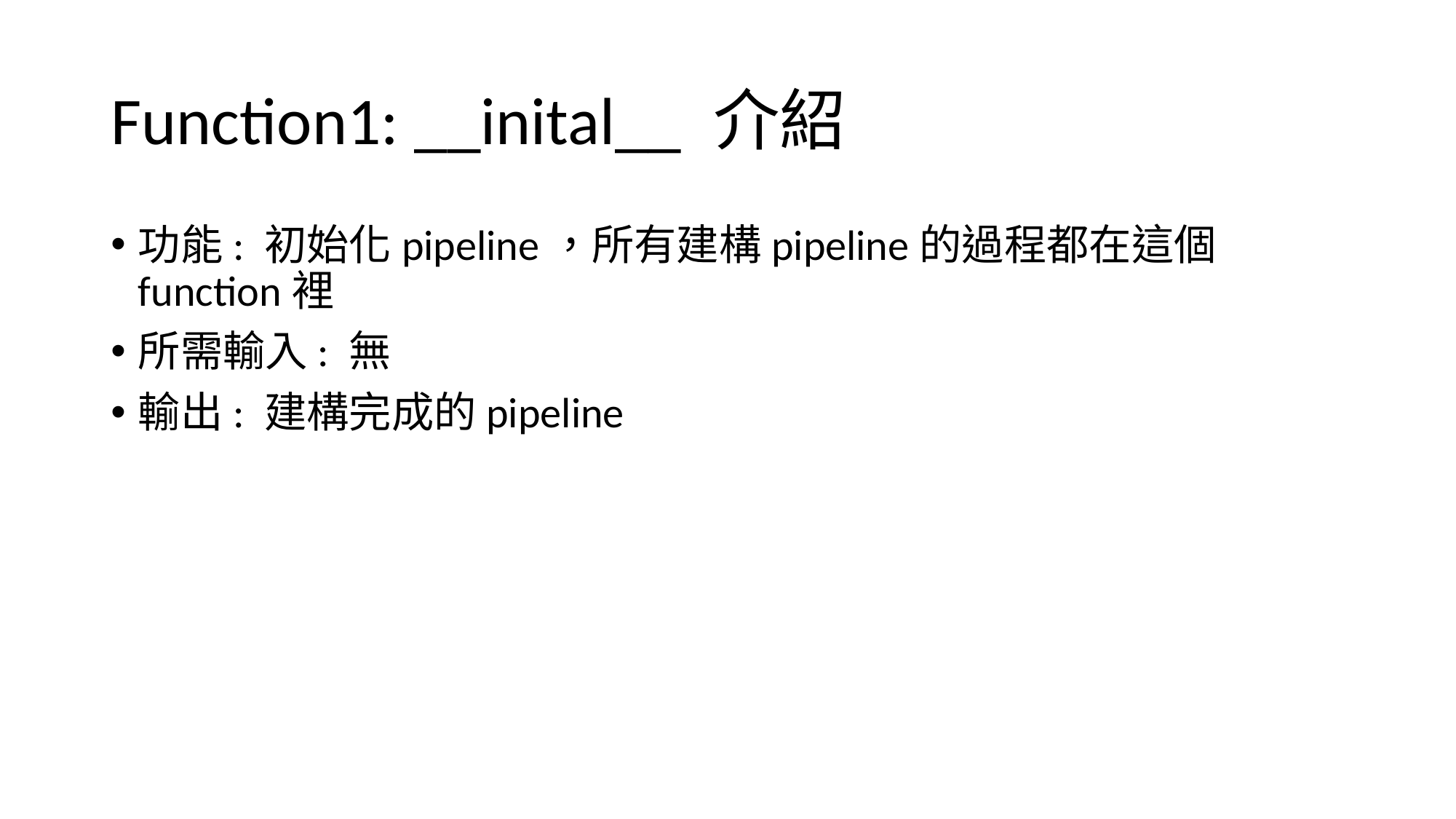

# Function1: __inital__ 介紹
功能: 初始化pipeline，所有建構pipeline的過程都在這個function裡
所需輸入: 無
輸出: 建構完成的pipeline